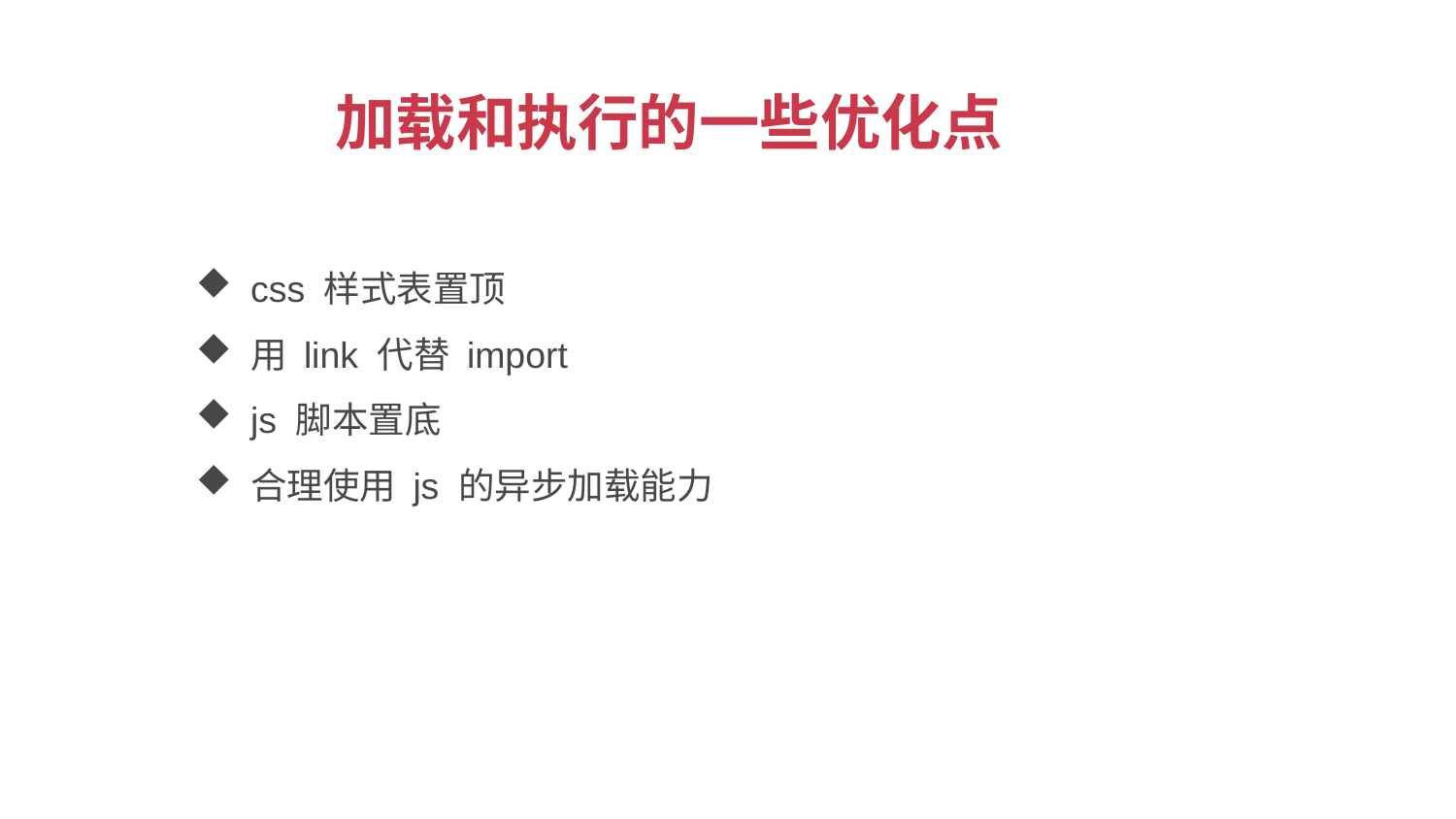

加载和执行的一些优化点
css 样式表置顶
用 link 代替 import
js 脚本置底
合理使用 js 的异步加载能力